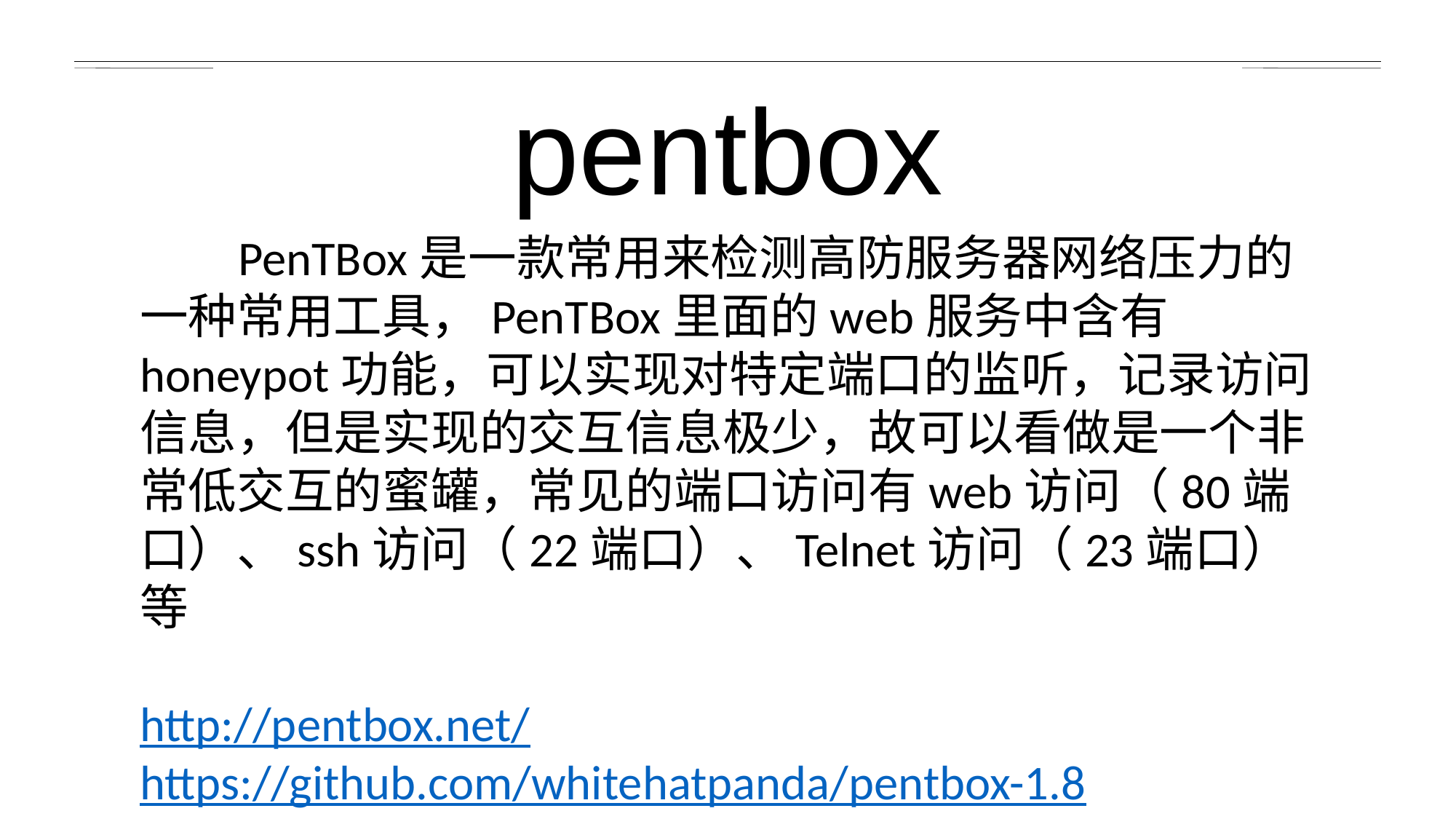

pentbox
         PenTBox是一款常用来检测高防服务器网络压力的一种常用工具，PenTBox里面的web服务中含有honeypot功能，可以实现对特定端口的监听，记录访问信息，但是实现的交互信息极少，故可以看做是一个非常低交互的蜜罐，常见的端口访问有web访问（80端口）、ssh访问（22端口）、Telnet访问（23端口）等

http://pentbox.net/
https://github.com/whitehatpanda/pentbox-1.8
Add Something At Here
Add Something At Here
Add Something At Here
Add Something At Here
Add Something At Here
Add Something At Here